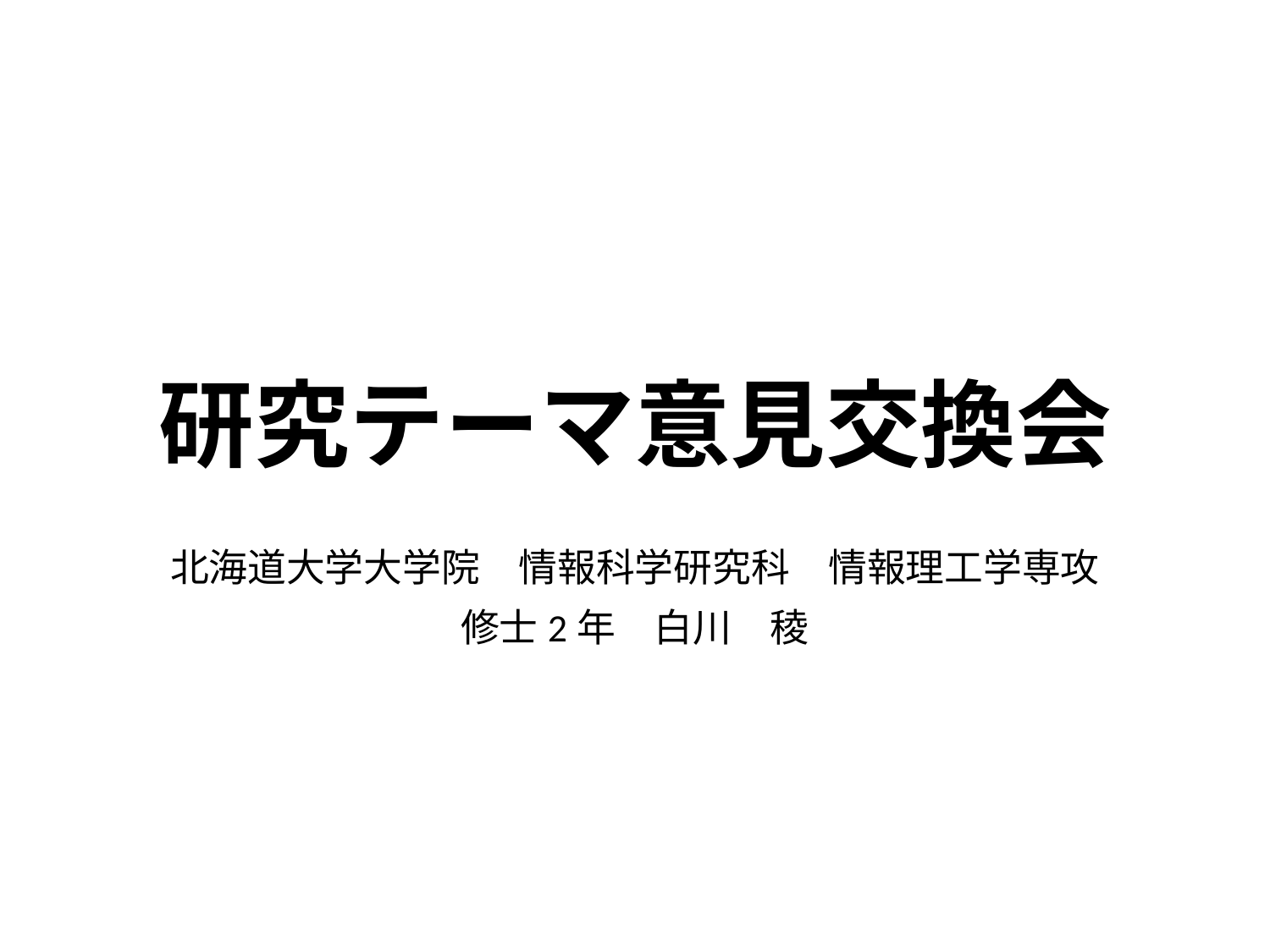

# 研究テーマ意見交換会
北海道大学大学院　情報科学研究科　情報理工学専攻
修士2年　白川　稜